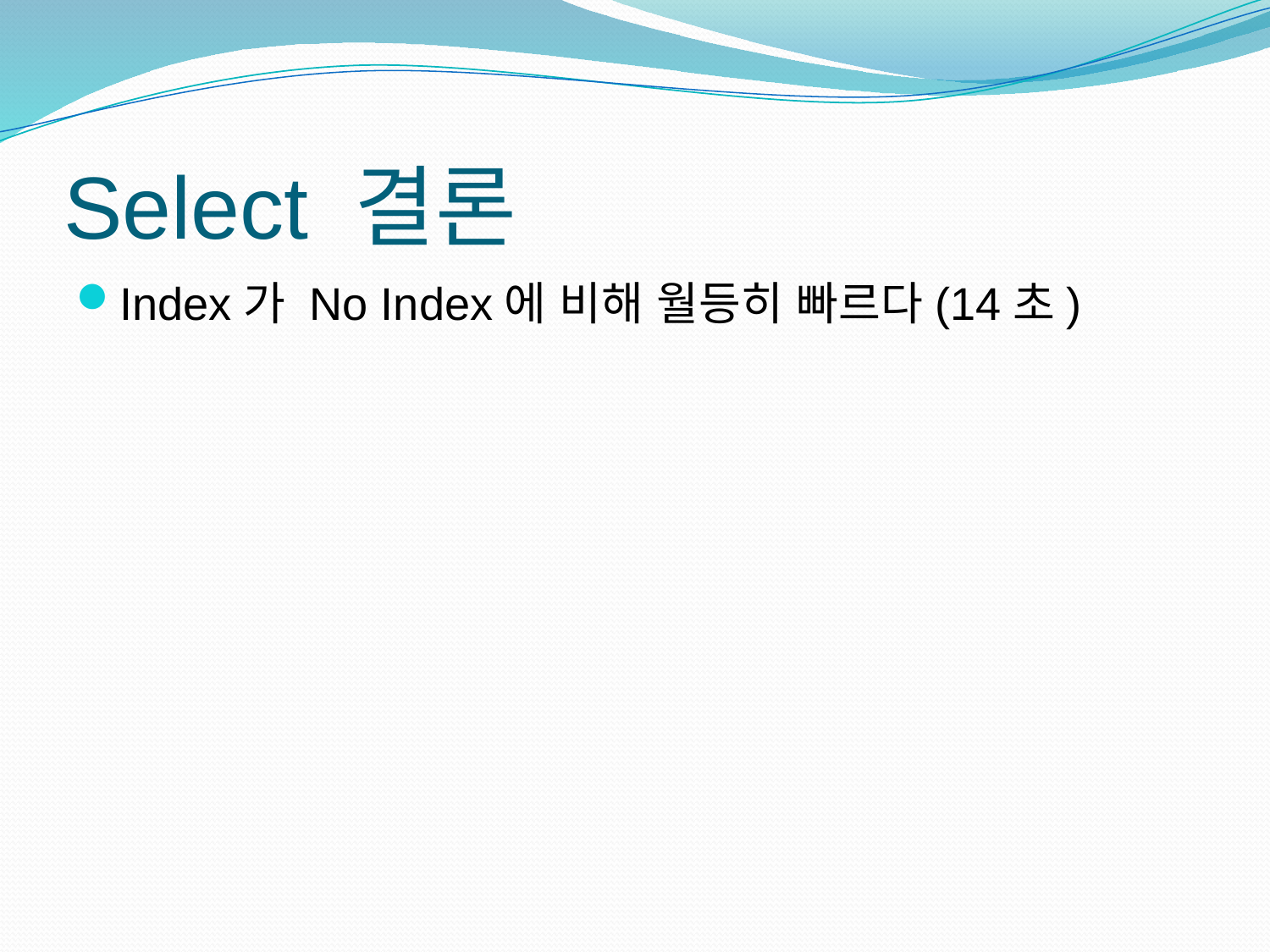

# Select 결론
Index가 No Index에 비해 월등히 빠르다(14초)